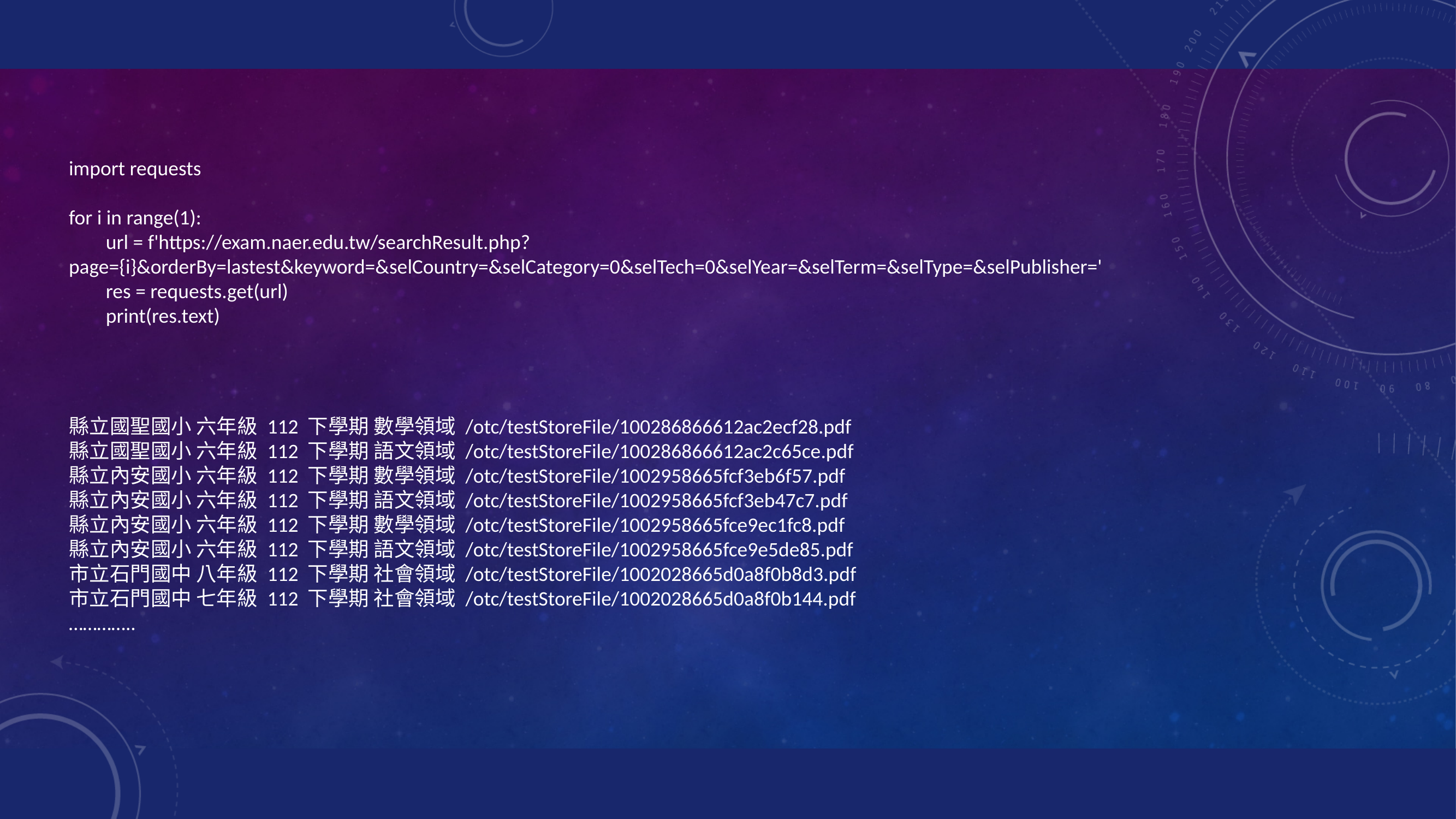

import requests

for i in range(1):
        url = f'https://exam.naer.edu.tw/searchResult.php?page={i}&orderBy=lastest&keyword=&selCountry=&selCategory=0&selTech=0&selYear=&selTerm=&selType=&selPublisher='
        res = requests.get(url)
        print(res.text)
縣立國聖國小 六年級 112 下學期 數學領域 /otc/testStoreFile/100286866612ac2ecf28.pdf
縣立國聖國小 六年級 112 下學期 語文領域 /otc/testStoreFile/100286866612ac2c65ce.pdf
縣立內安國小 六年級 112 下學期 數學領域 /otc/testStoreFile/1002958665fcf3eb6f57.pdf
縣立內安國小 六年級 112 下學期 語文領域 /otc/testStoreFile/1002958665fcf3eb47c7.pdf
縣立內安國小 六年級 112 下學期 數學領域 /otc/testStoreFile/1002958665fce9ec1fc8.pdf
縣立內安國小 六年級 112 下學期 語文領域 /otc/testStoreFile/1002958665fce9e5de85.pdf
市立石門國中 八年級 112 下學期 社會領域 /otc/testStoreFile/1002028665d0a8f0b8d3.pdf
市立石門國中 七年級 112 下學期 社會領域 /otc/testStoreFile/1002028665d0a8f0b144.pdf
…………..